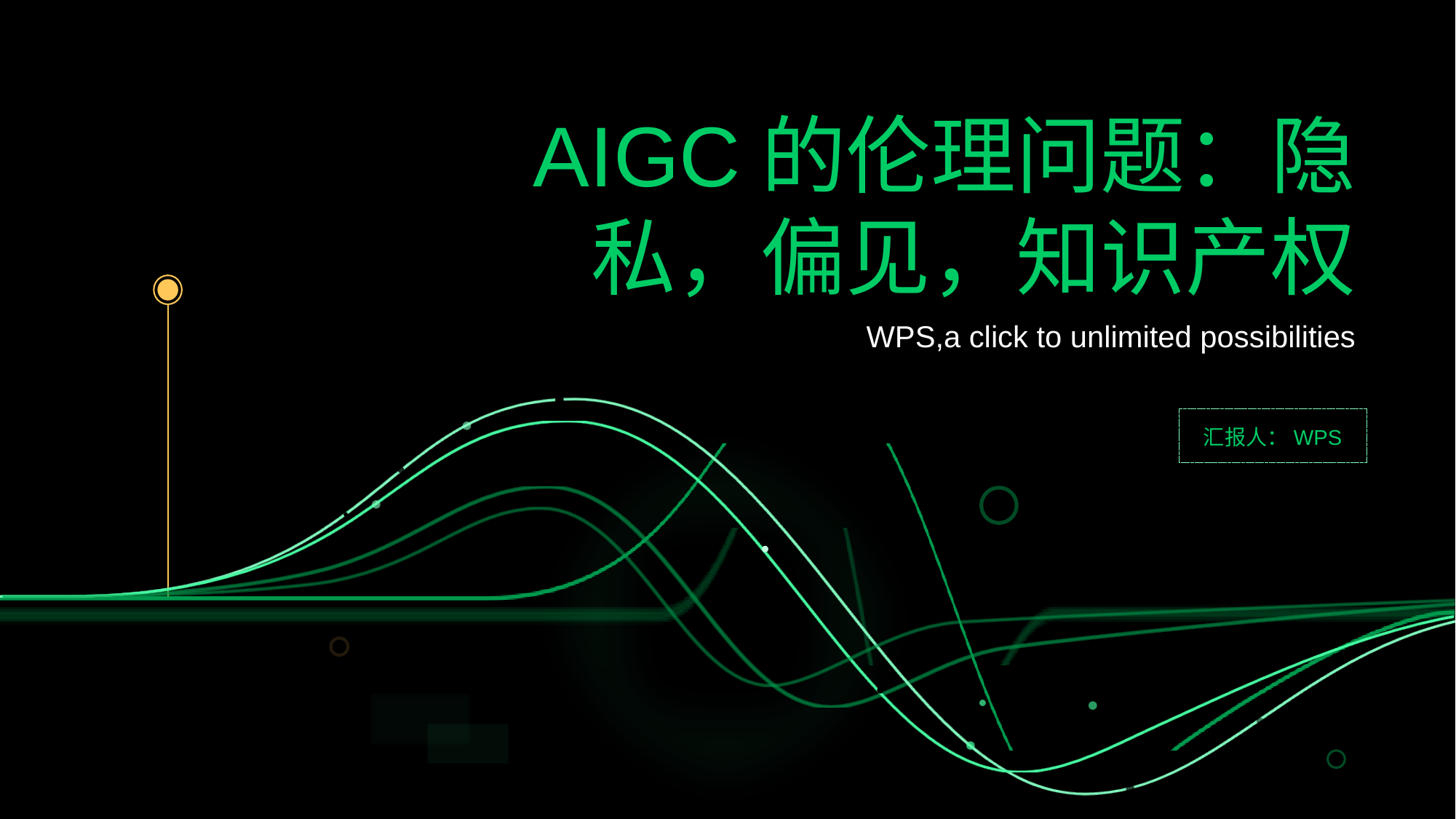

AIGC的伦理问题：隐私，偏见，知识产权
WPS,a click to unlimited possibilities
汇报人：WPS